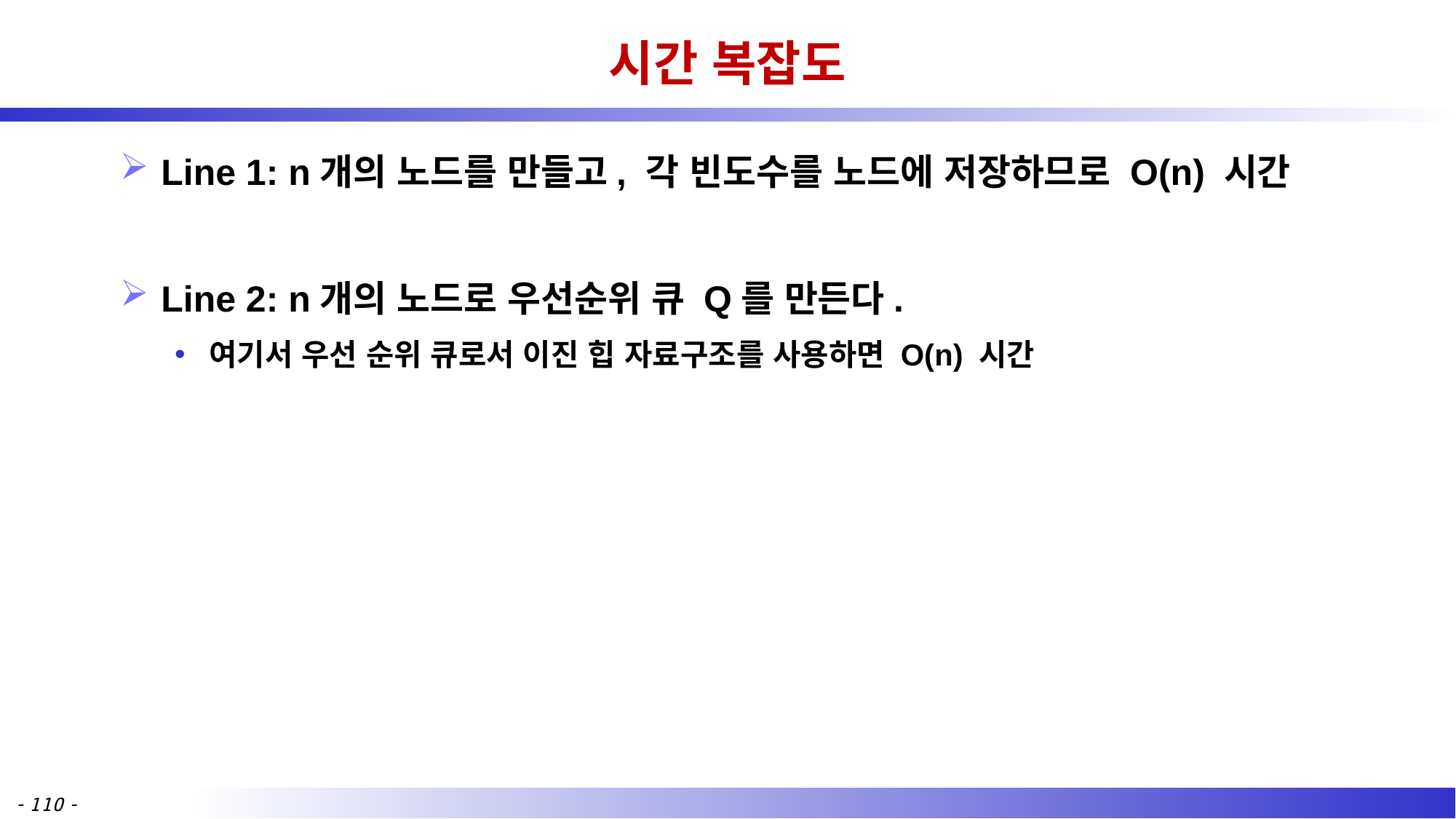

# 시간 복잡도
Line 1: n개의 노드를 만들고, 각 빈도수를 노드에 저장하므로 O(n) 시간

Line 2: n개의 노드로 우선순위 큐 Q를 만든다.
여기서 우선 순위 큐로서 이진 힙 자료구조를 사용하면 O(n) 시간
- 110 -